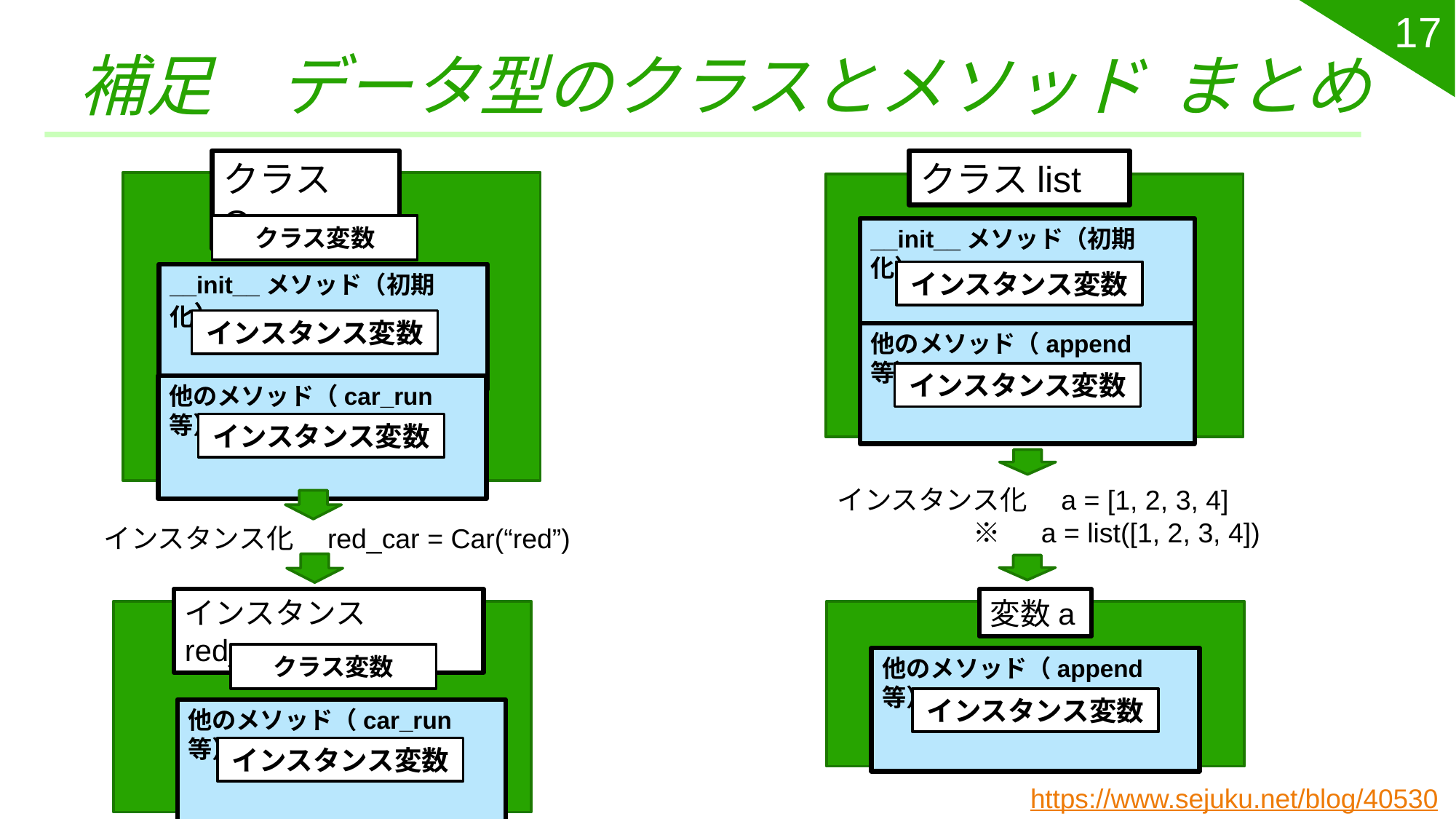

17
# 補足　データ型のクラスとメソッド 	まとめ
クラスCar
クラスlist

クラス変数
__init__メソッド（初期化）

インスタンス変数
__init__メソッド（初期化）

インスタンス変数
他のメソッド（append等）

インスタンス変数
他のメソッド（car_run等）

インスタンス変数

インスタンス化　a = [1, 2, 3, 4]
                      ※　a = list([1, 2, 3, 4])

インスタンス化　red_car = Car(“red”)

インスタンスred_car
変数a

クラス変数
他のメソッド（append等）

インスタンス変数
他のメソッド（car_run等）

インスタンス変数
https://www.sejuku.net/blog/40530